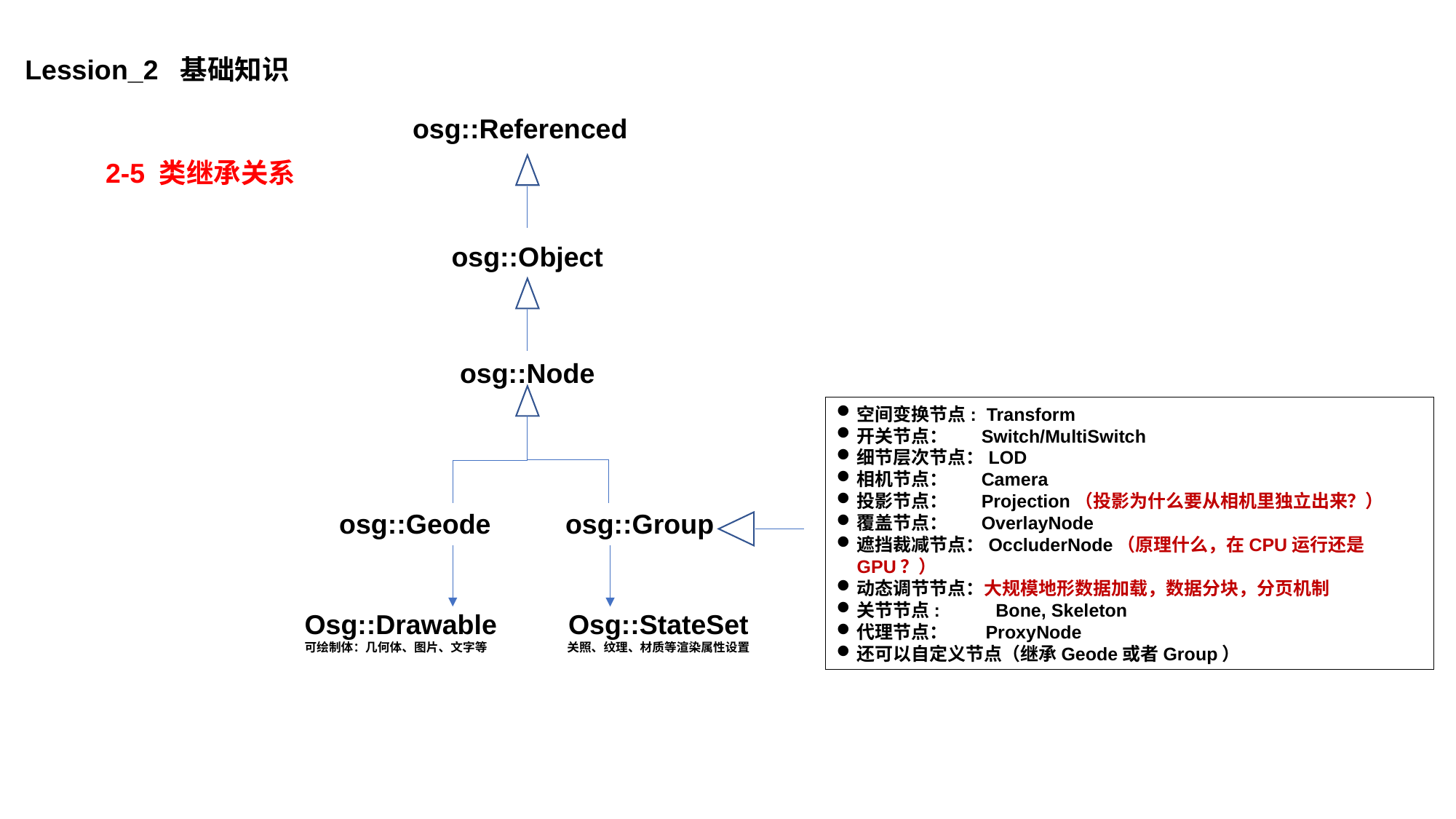

Lession_2  基础知识
osg::Referenced
2-5 类继承关系

osg::Object

osg::Node

空间变换节点:  Transform
开关节点：       Switch/MultiSwitch
细节层次节点：LOD
相机节点：       Camera
投影节点：       Projection（投影为什么要从相机里独立出来？）
覆盖节点：       OverlayNode
遮挡裁减节点：OccluderNode（原理什么，在CPU运行还是GPU？）
动态调节节点：大规模地形数据加载，数据分块，分页机制
关节节点:           Bone, Skeleton
代理节点：        ProxyNode
还可以自定义节点（继承Geode或者Group）

osg::Geode
osg::Group
Osg::Drawable
可绘制体：几何体、图片、文字等
Osg::StateSet
关照、纹理、材质等渲染属性设置